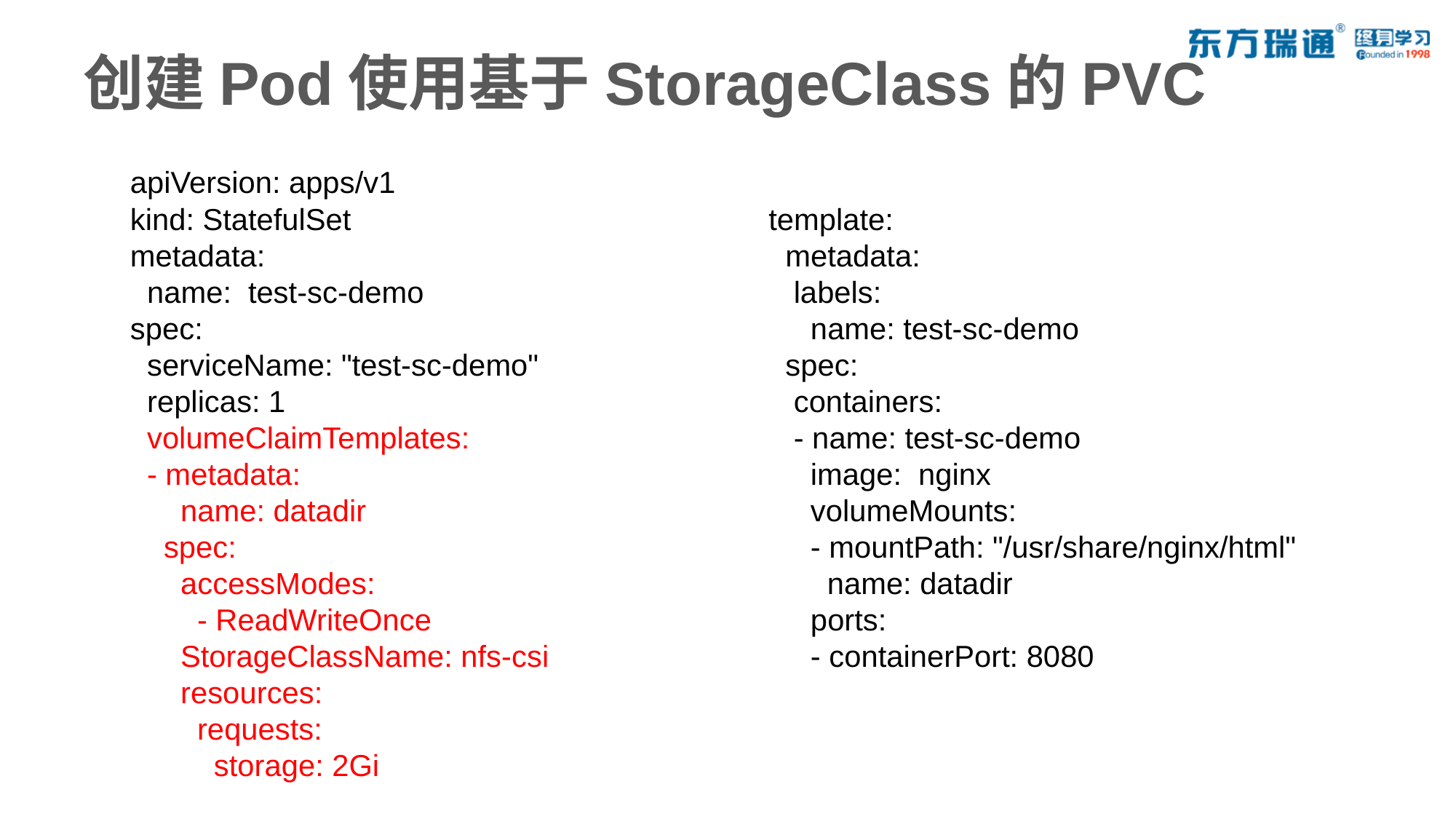

# 创建Pod使用基于StorageClass的PVC
apiVersion: apps/v1
kind: StatefulSet
metadata:
  name:  test-sc-demo
spec:
  serviceName: "test-sc-demo"
  replicas: 1
  volumeClaimTemplates:
  - metadata:
      name: datadir
    spec:
      accessModes:
        - ReadWriteOnce
      StorageClassName: nfs-csi
      resources:
        requests:
          storage: 2Gi
  template:
    metadata:
     labels:
       name: test-sc-demo
    spec:
     containers:
     - name: test-sc-demo
       image:  nginx
       volumeMounts:
       - mountPath: "/usr/share/nginx/html"
         name: datadir
       ports:
       - containerPort: 8080